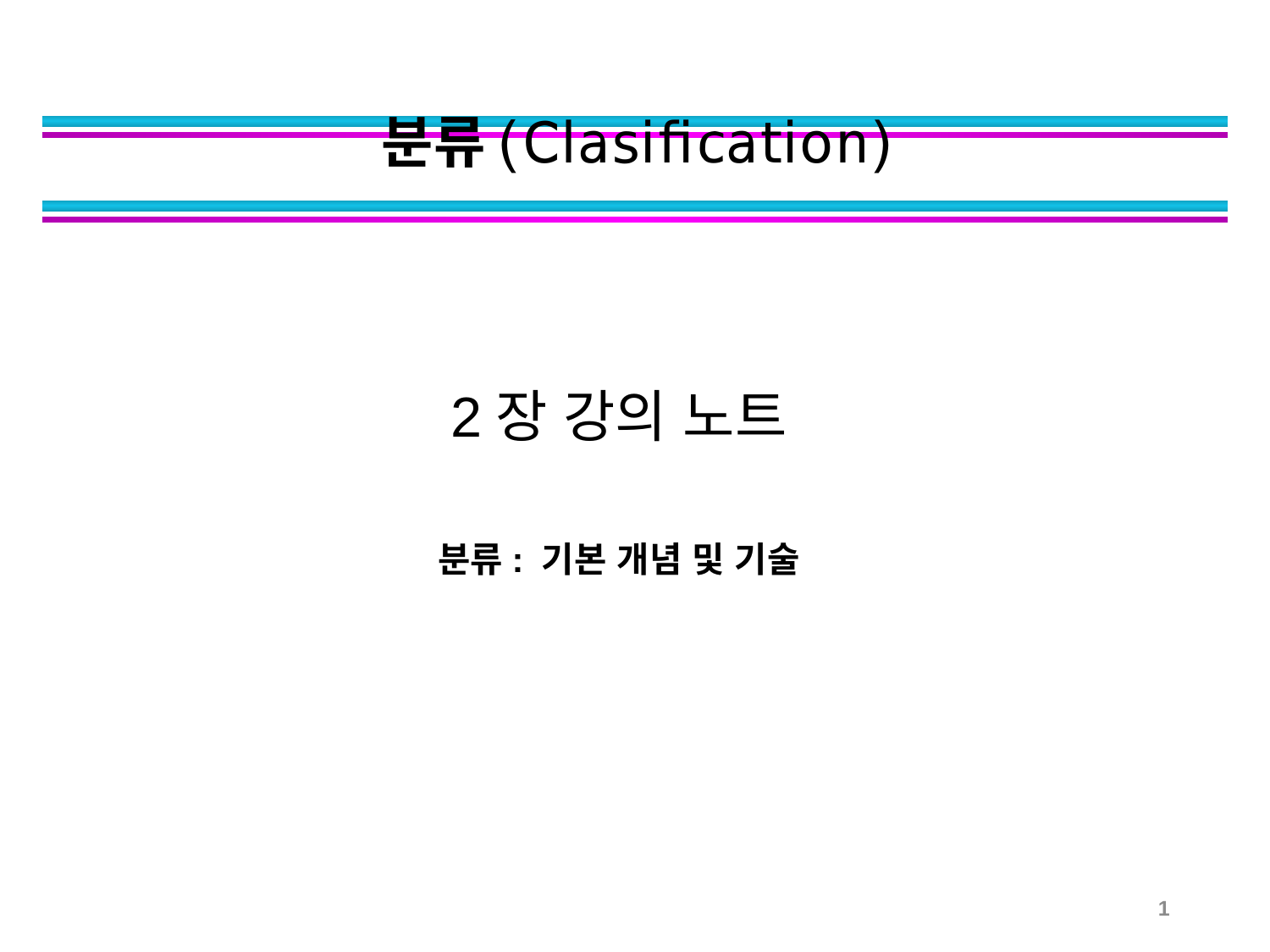

# 분류(Clasification)

2장 강의 노트
분류: 기본 개념 및 기술

1